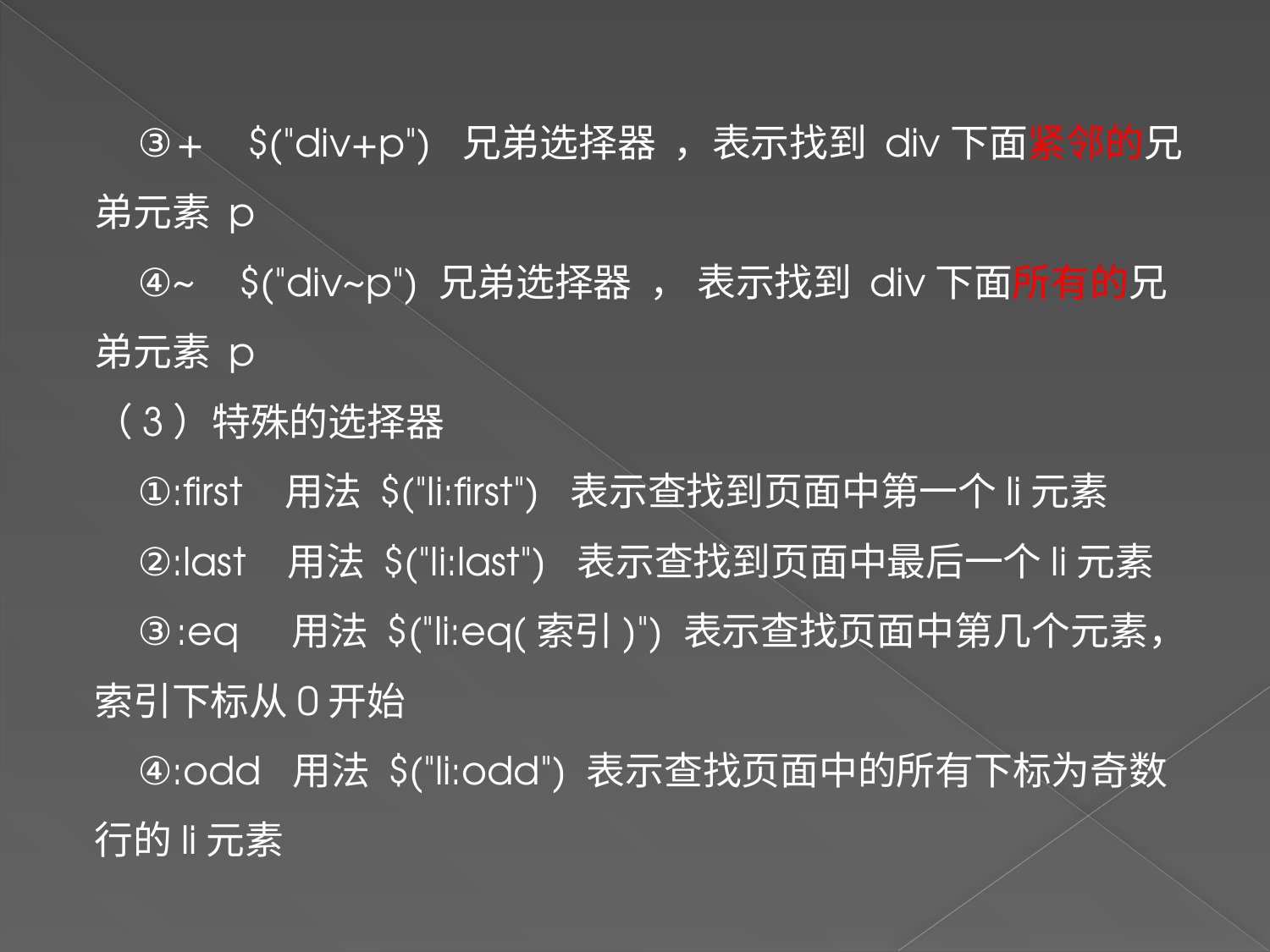

③+    $("div+p")  兄弟选择器  ，表示找到 div下面紧邻的兄弟元素 p
    ④~    $("div~p") 兄弟选择器  ， 表示找到 div下面所有的兄弟元素 p
（3）特殊的选择器
    ①:first   用法 $("li:first")  表示查找到页面中第一个li元素
    ②:last   用法 $("li:last")  表示查找到页面中最后一个li元素
    ③:eq    用法 $("li:eq(索引)") 表示查找页面中第几个元素，索引下标从0开始
    ④:odd  用法 $("li:odd") 表示查找页面中的所有下标为奇数行的li元素